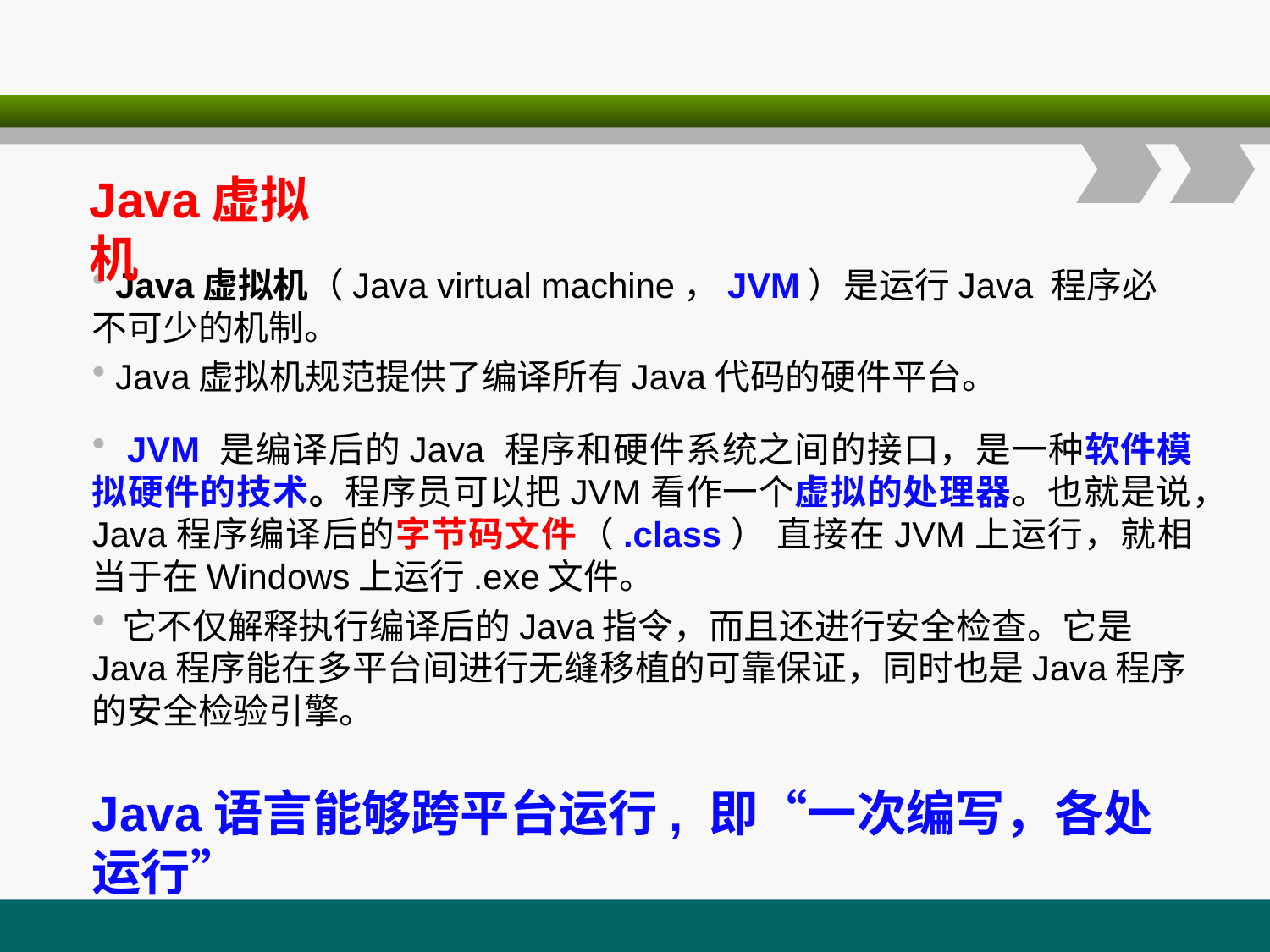

Java虚拟机
 Java虚拟机（Java virtual machine，JVM）是运行Java 程序必不可少的机制。
 Java虚拟机规范提供了编译所有Java代码的硬件平台。

  JVM 是编译后的Java 程序和硬件系统之间的接口，是一种软件模拟硬件的技术。程序员可以把JVM看作一个虚拟的处理器。也就是说，Java程序编译后的字节码文件（.class） 直接在JVM上运行，就相当于在Windows上运行.exe文件。
 它不仅解释执行编译后的Java指令，而且还进行安全检查。它是Java程序能在多平台间进行无缝移植的可靠保证，同时也是Java程序的安全检验引擎。
Java语言能够跨平台运行, 即“一次编写，各处运行”
8